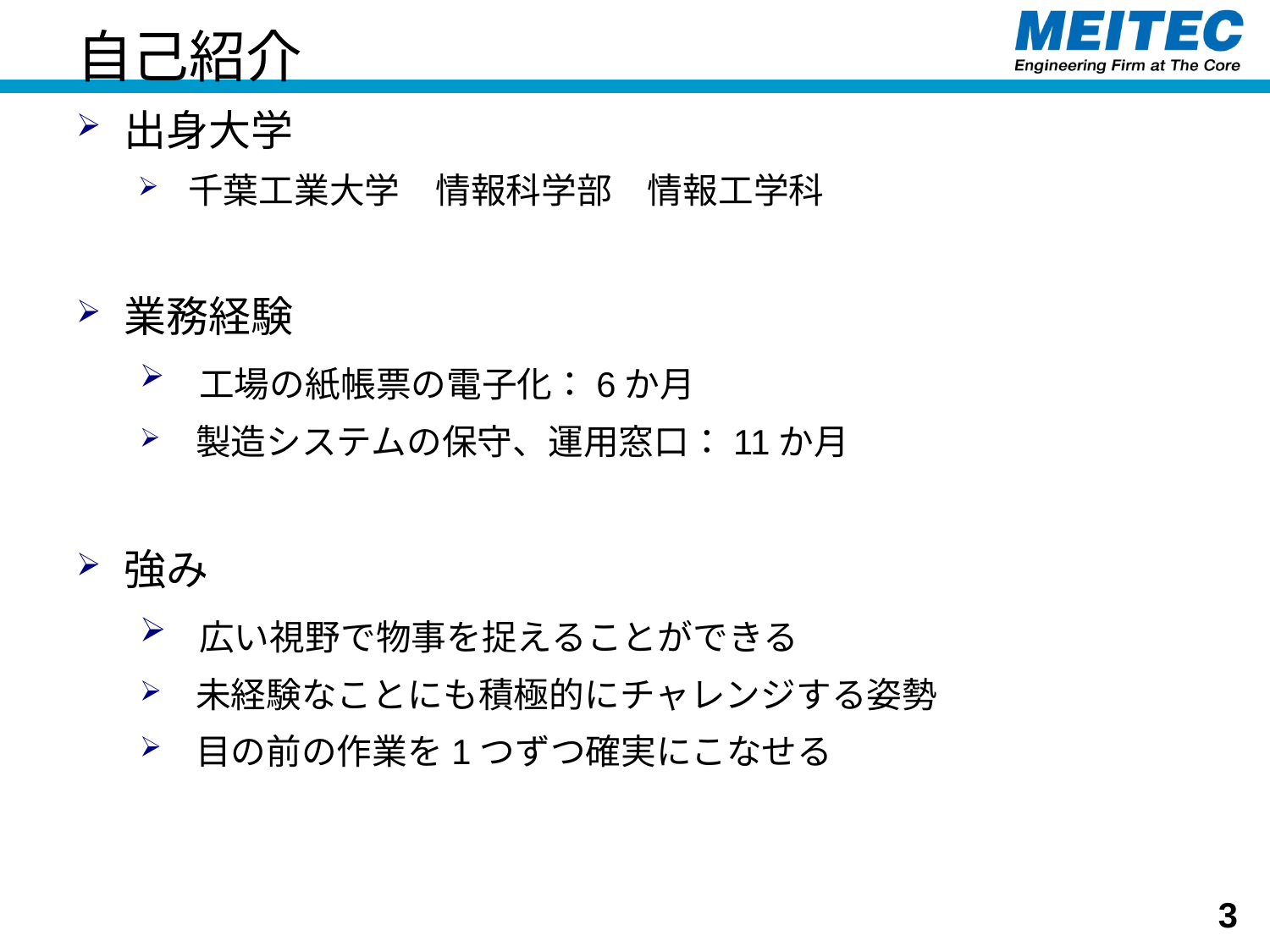

# 自己紹介
出身大学
千葉工業大学　情報科学部　情報工学科

業務経験
 工場の紙帳票の電子化：6か月
 製造システムの保守、運用窓口：11か月

強み
 広い視野で物事を捉えることができる
 未経験なことにも積極的にチャレンジする姿勢
 目の前の作業を1つずつ確実にこなせる
3